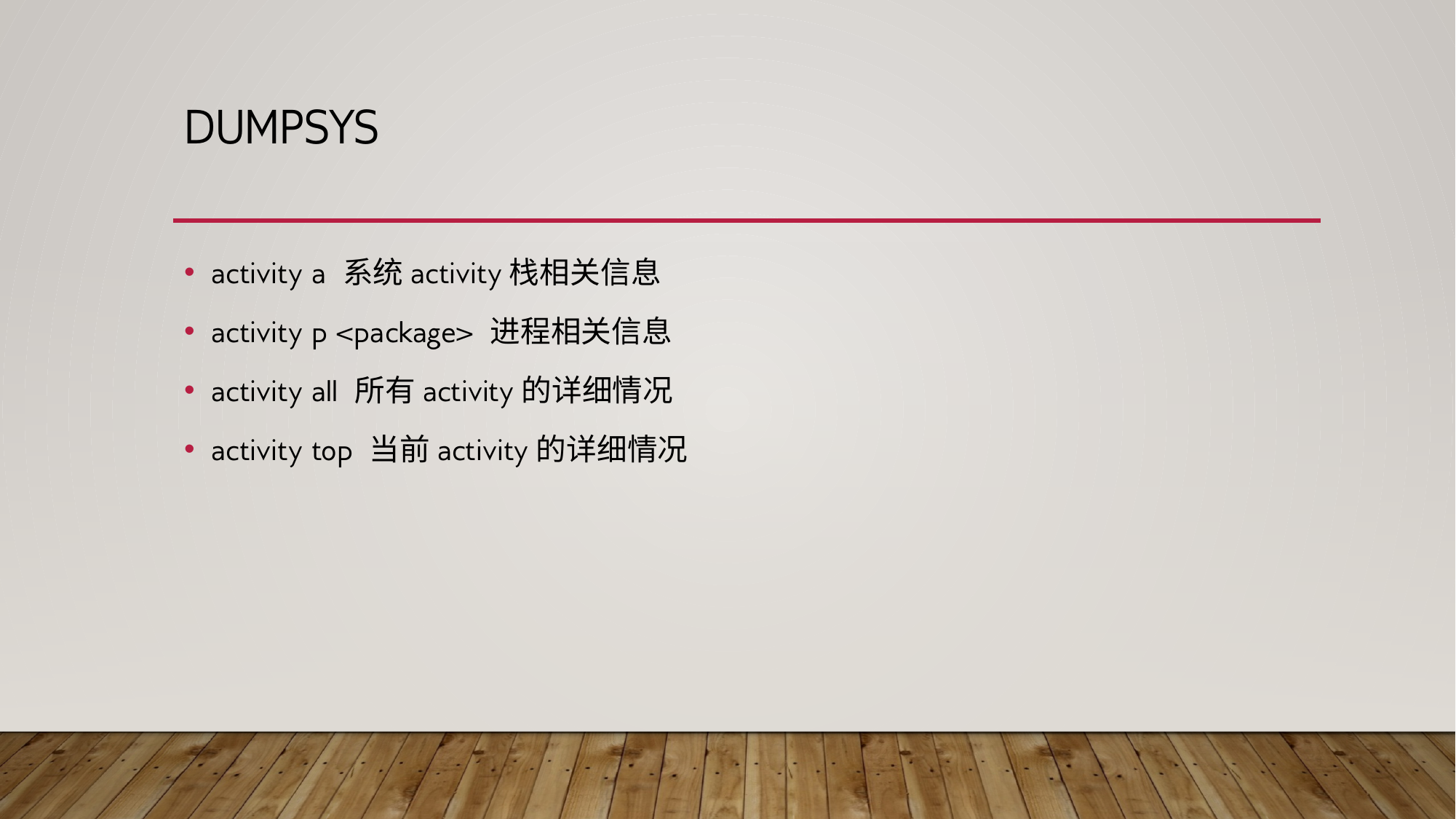

# dumpsys
activity a 系统activity栈相关信息
activity p <package> 进程相关信息
activity all 所有activity的详细情况
activity top 当前activity的详细情况